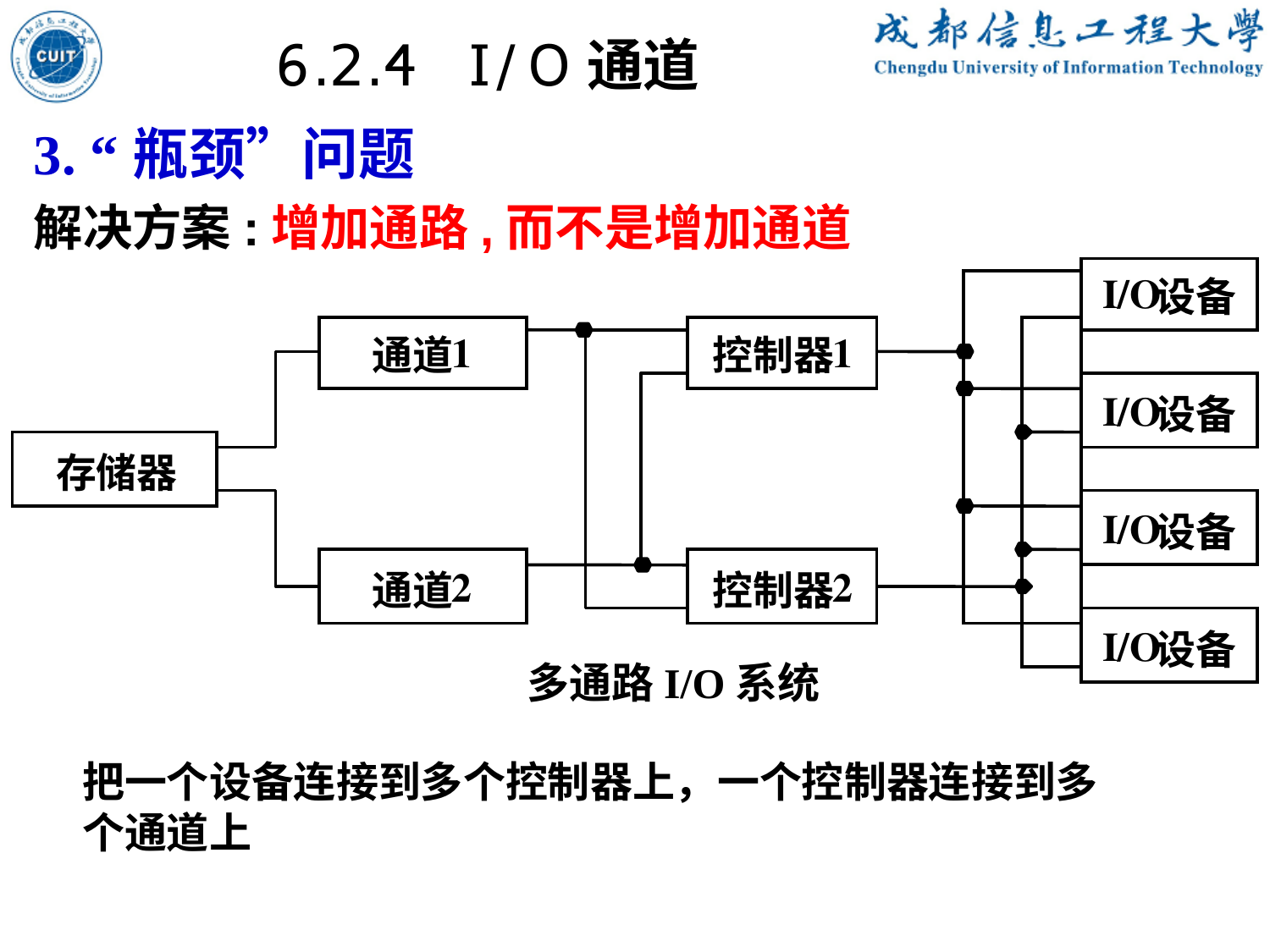

6.2.4   I/O通道
3. “瓶颈”问题
解决方案:增加通路,而不是增加通道

I/O

设备

1
1
通道

控制器

I/O

设备

存储器

I/O

设备

2
2
通道

控制器

I/O
设备
多通路I/O系统
把一个设备连接到多个控制器上，一个控制器连接到多个通道上